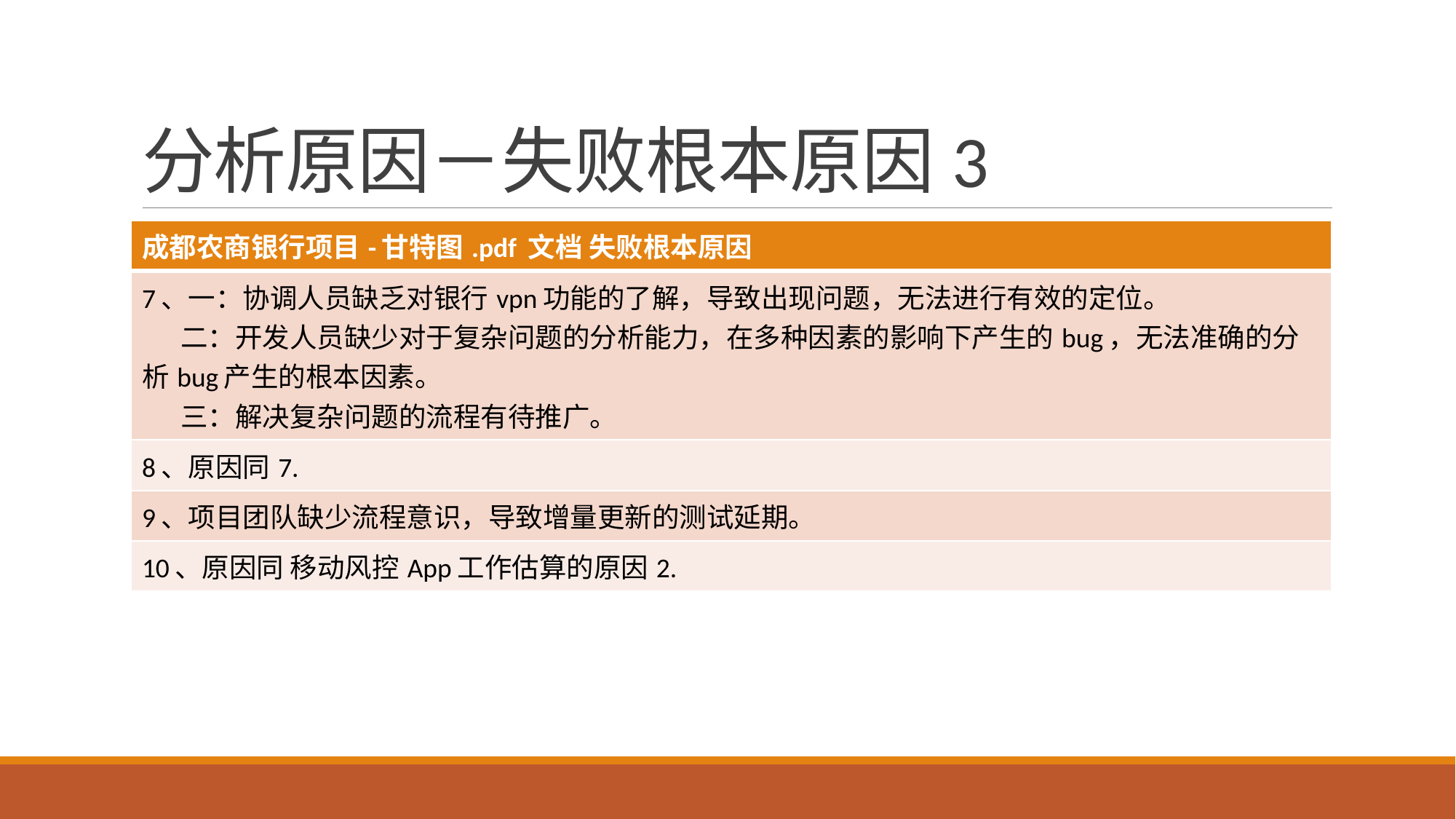

# 分析原因－失败根本原因3
| 成都农商银行项目-甘特图.pdf 文档 失败根本原因 |
| --- |
| 7、一：协调人员缺乏对银行vpn功能的了解，导致出现问题，无法进行有效的定位。 二：开发人员缺少对于复杂问题的分析能力，在多种因素的影响下产生的bug，无法准确的分析bug产生的根本因素。 三：解决复杂问题的流程有待推广。 |
| 8、原因同7. |
| 9、项目团队缺少流程意识，导致增量更新的测试延期。 |
| 10、原因同 移动风控App工作估算的原因2. |